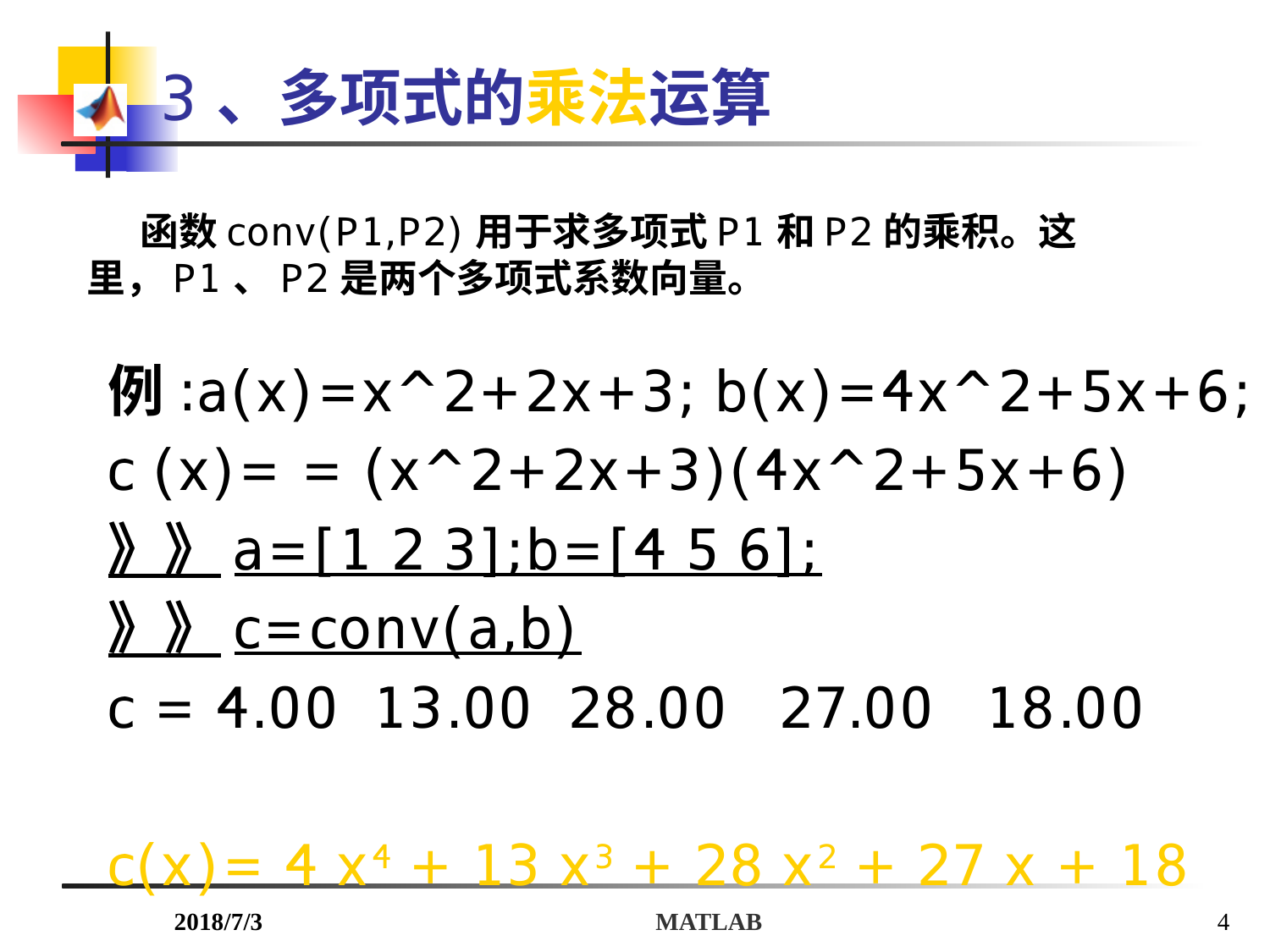

3、多项式的乘法运算
     函数conv(P1,P2)用于求多项式P1和P2的乘积。这里，P1、P2是两个多项式系数向量。
例:a(x)=x^2+2x+3; b(x)=4x^2+5x+6;
c (x)= = (x^2+2x+3)(4x^2+5x+6)
》》a=[1 2 3];b=[4 5 6];
》》c=conv(a,b)
c = 4.00  13.00  28.00   27.00   18.00

c(x)= 4 x4 + 13 x3 + 28 x2 + 27 x + 18
2018/7/3
MATLAB
4